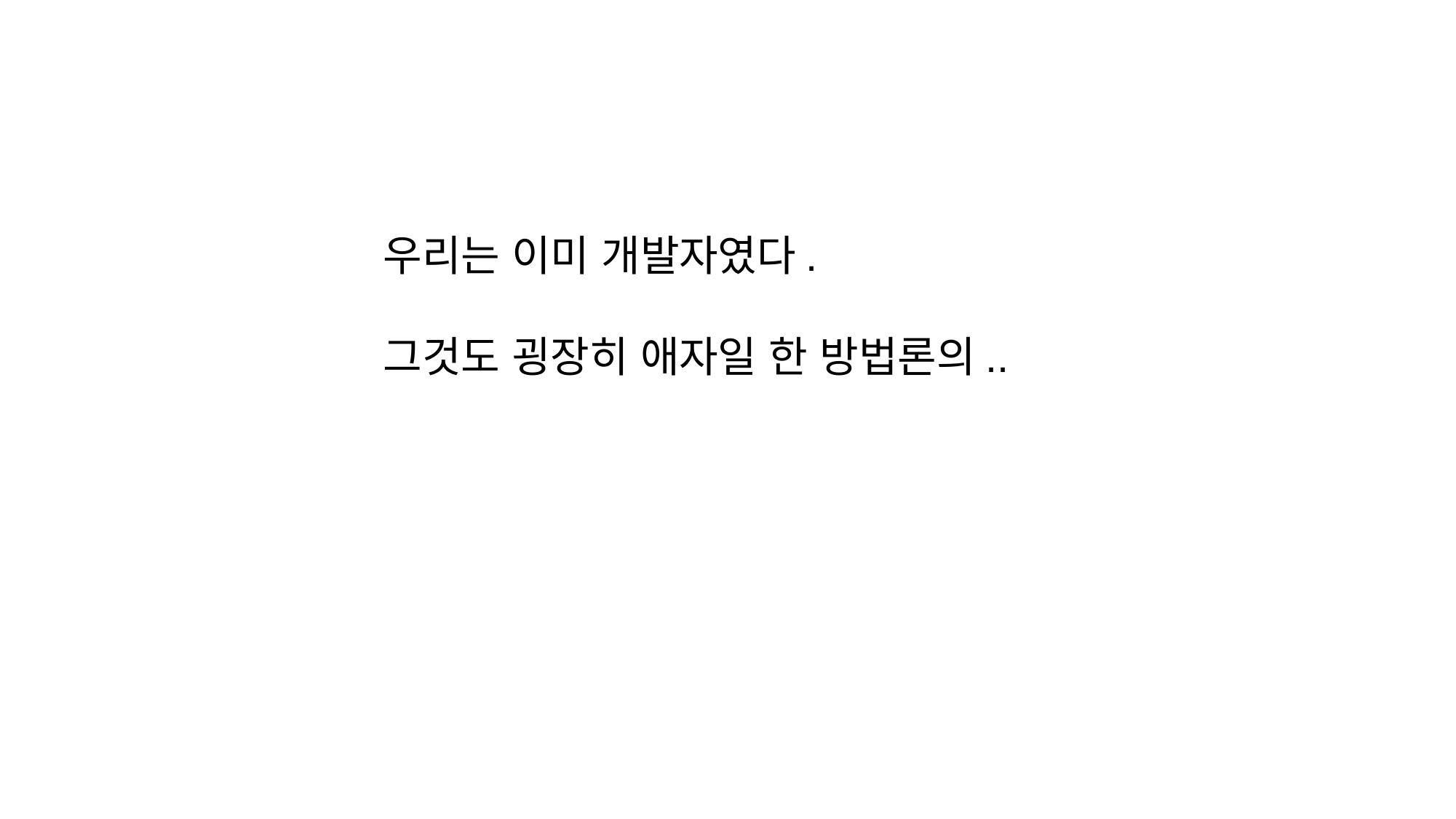

우리는 이미 개발자였다.

그것도 굉장히 애자일 한 방법론의..